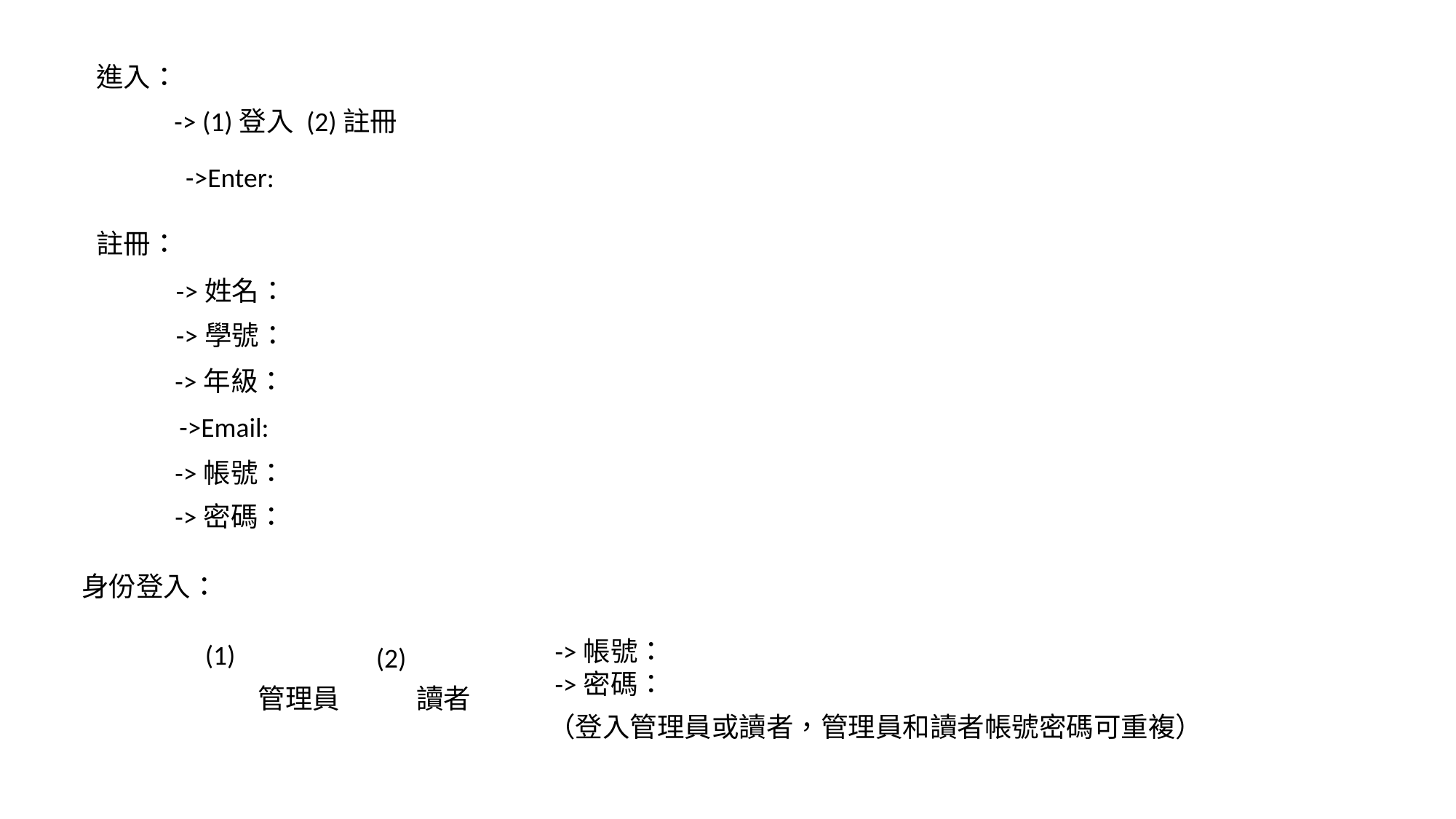

進入：
-> (1)登入 (2)註冊
->Enter:
註冊：
->姓名：
->學號：
->年級：
->Email:
->帳號：
->密碼：
身份登入：
->帳號：
->密碼：
(1)
(2)
讀者
管理員
（登入管理員或讀者，管理員和讀者帳號密碼可重複）